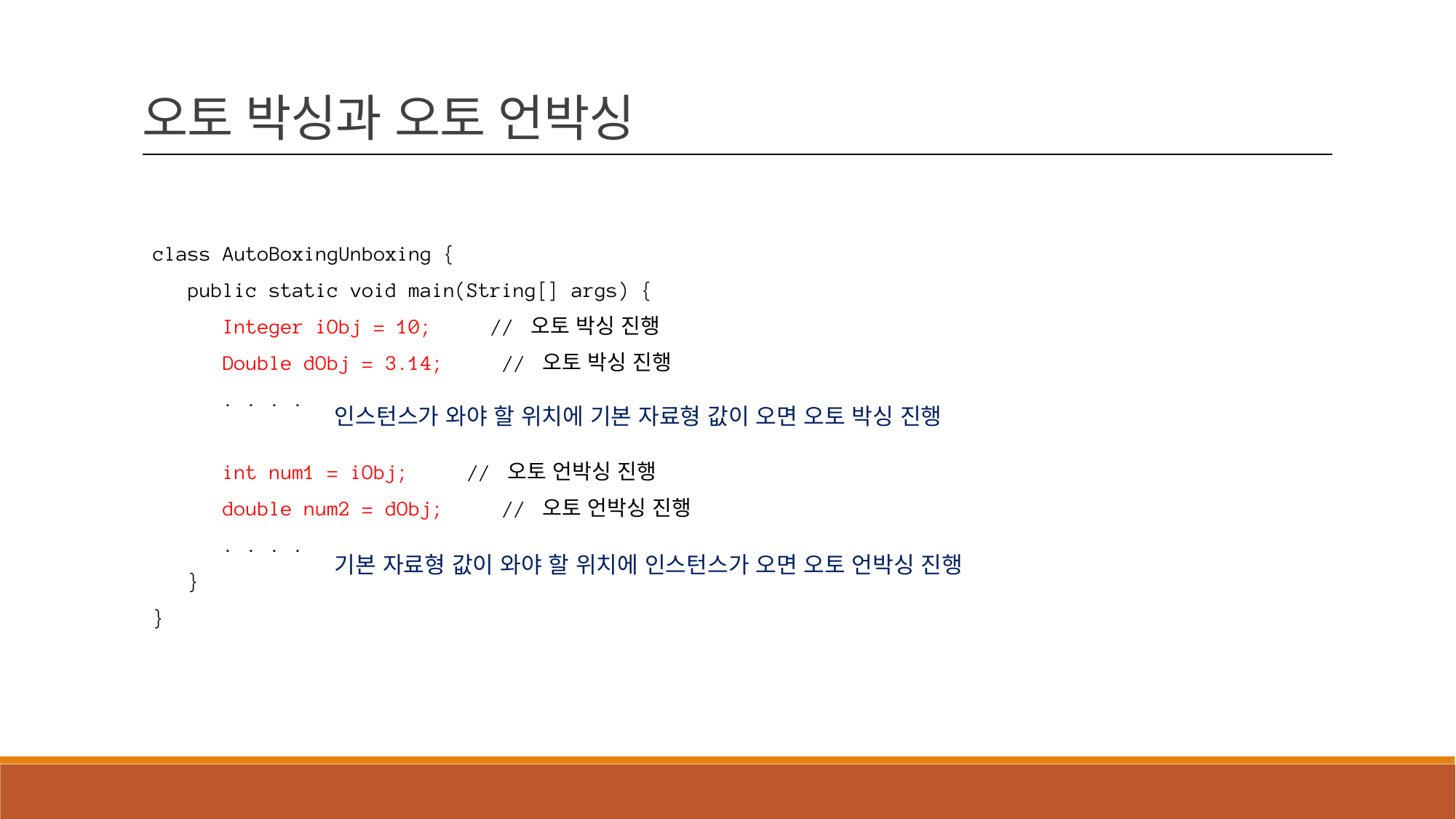

오토 박싱과 오토 언박싱
class AutoBoxingUnboxing {
   public static void main(String[] args) {
      Integer iObj = 10;     // 오토 박싱 진행
      Double dObj = 3.14;     // 오토 박싱 진행
      . . . .

      int num1 = iObj;     // 오토 언박싱 진행
      double num2 = dObj;     // 오토 언박싱 진행
      . . . .
   }
}
인스턴스가 와야 할 위치에 기본 자료형 값이 오면 오토 박싱 진행
기본 자료형 값이 와야 할 위치에 인스턴스가 오면 오토 언박싱 진행